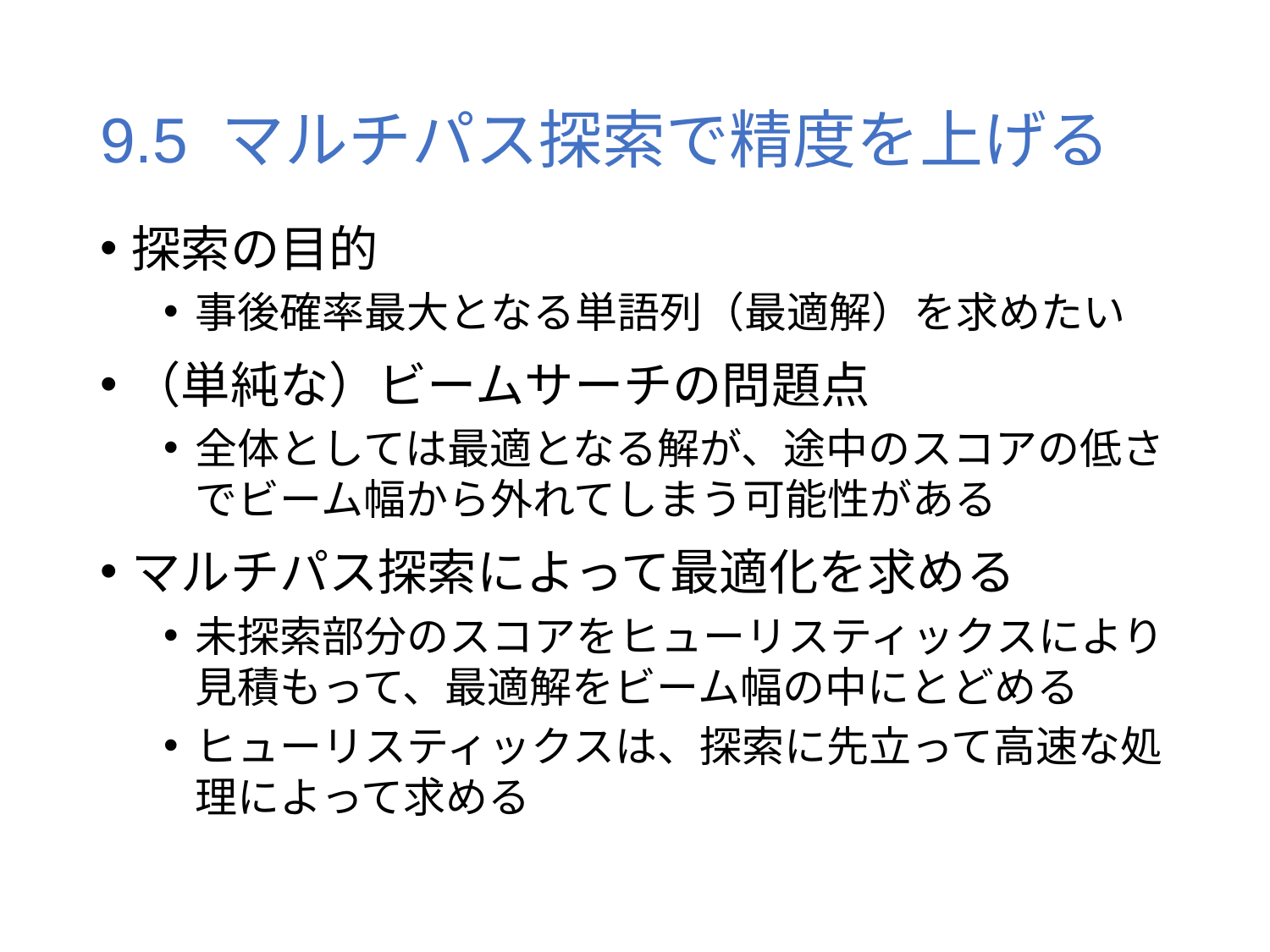

# 9.5 マルチパス探索で精度を上げる
探索の目的
事後確率最大となる単語列（最適解）を求めたい
（単純な）ビームサーチの問題点
全体としては最適となる解が、途中のスコアの低さでビーム幅から外れてしまう可能性がある
マルチパス探索によって最適化を求める
未探索部分のスコアをヒューリスティックスにより見積もって、最適解をビーム幅の中にとどめる
ヒューリスティックスは、探索に先立って高速な処理によって求める